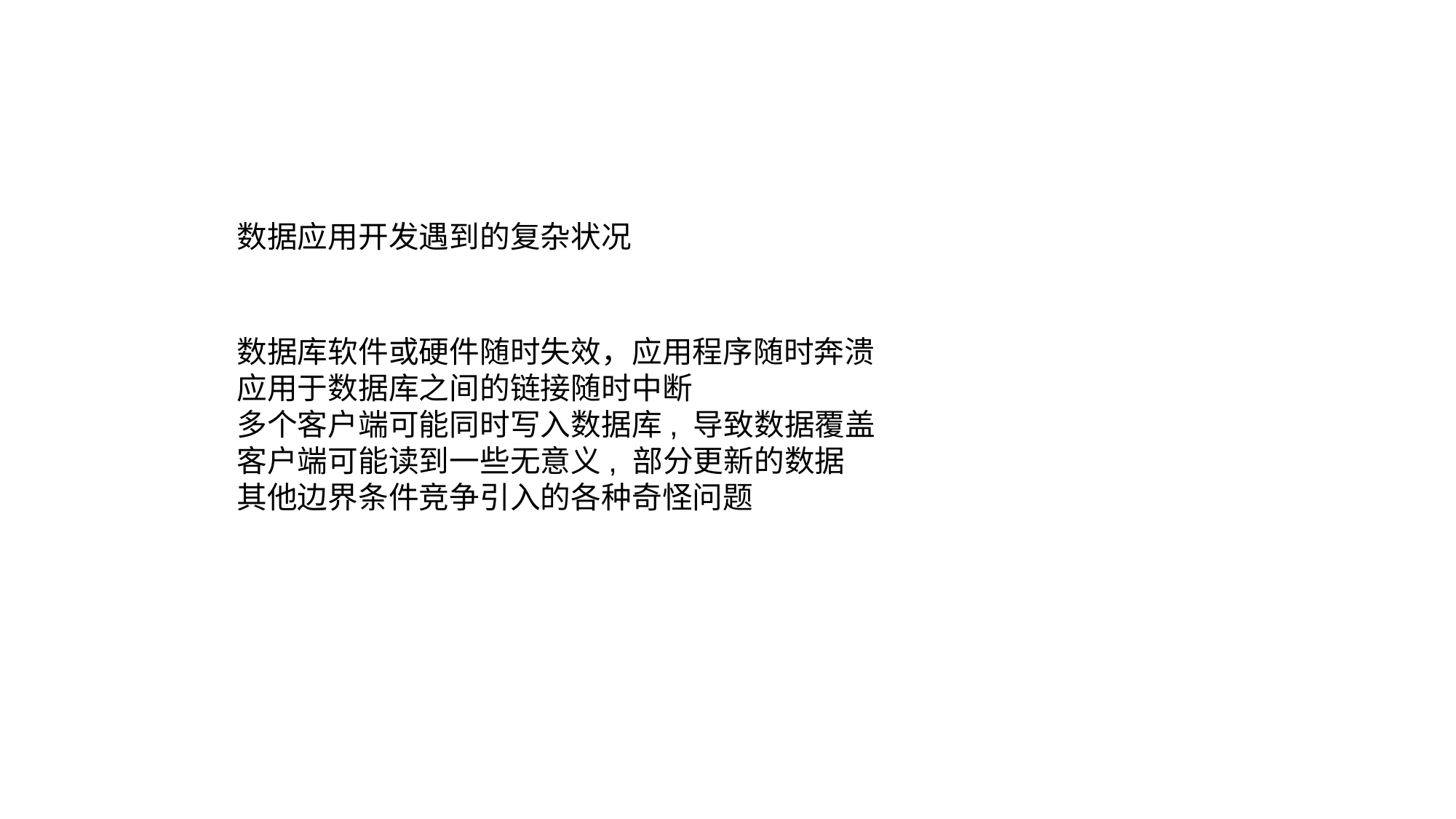

数据应用开发遇到的复杂状况
数据库软件或硬件随时失效，应用程序随时奔溃
应用于数据库之间的链接随时中断
多个客户端可能同时写入数据库, 导致数据覆盖
客户端可能读到一些无意义, 部分更新的数据
其他边界条件竞争引入的各种奇怪问题